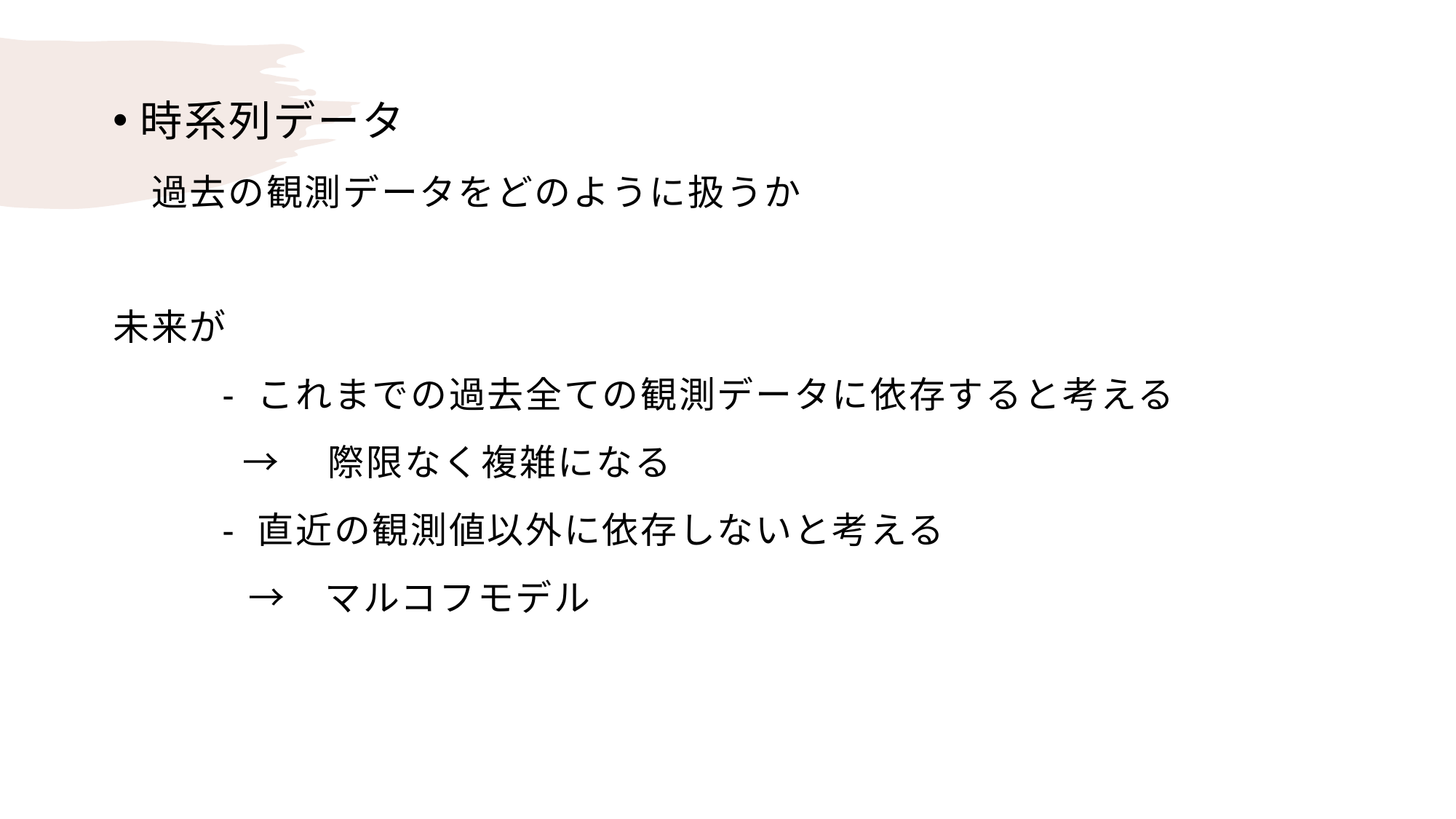

時系列データ
　過去の観測データをどのように扱うか

未来が
	- これまでの過去全ての観測データに依存すると考える
	  →　際限なく複雑になる
	- 直近の観測値以外に依存しないと考える
　　　  →　マルコフモデル